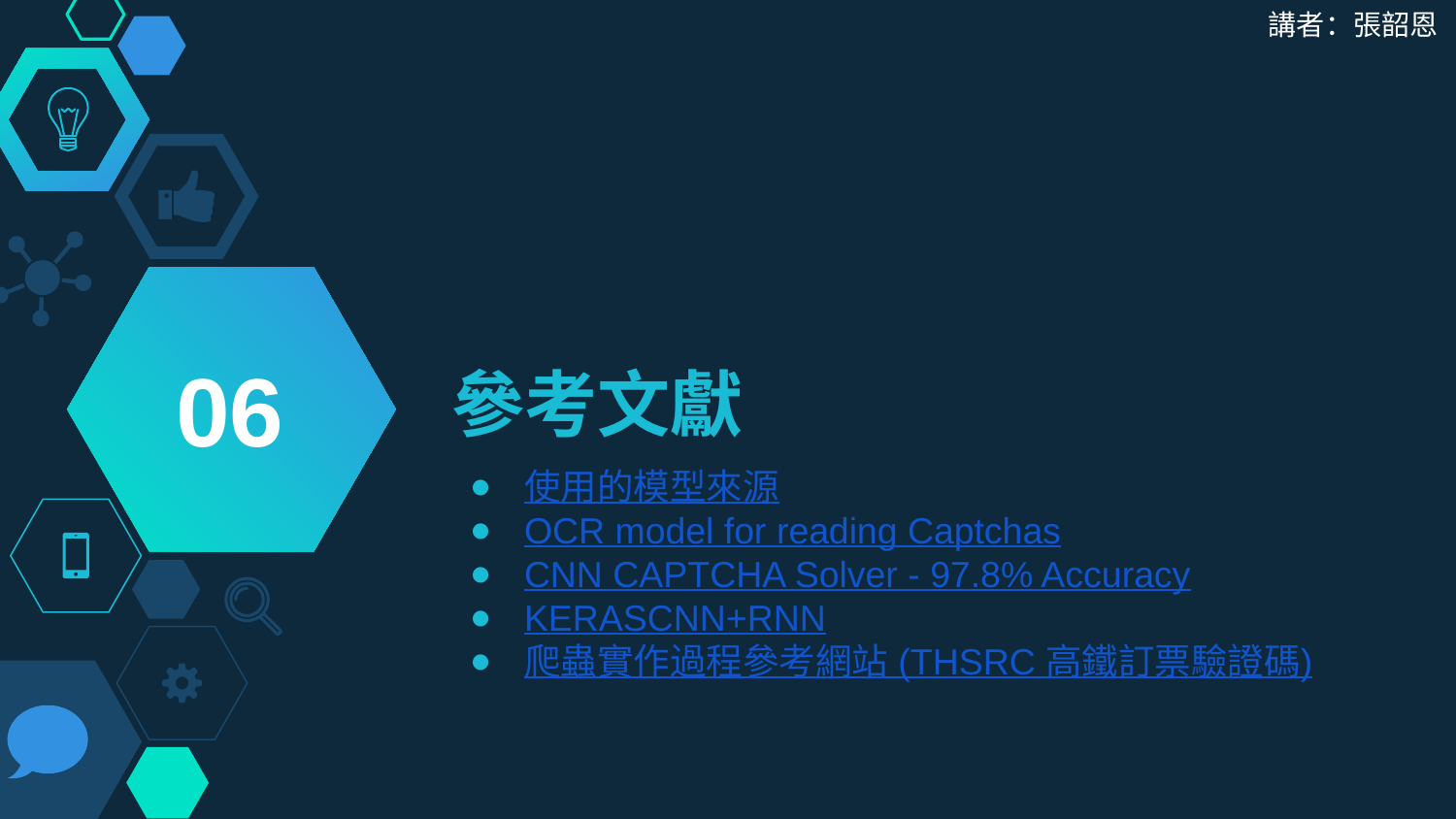

講者：張韶恩
06
# 參考文獻
使用的模型來源
OCR model for reading Captchas
CNN CAPTCHA Solver - 97.8% Accuracy
KERASCNN+RNN
爬蟲實作過程參考網站 (THSRC 高鐵訂票驗證碼)